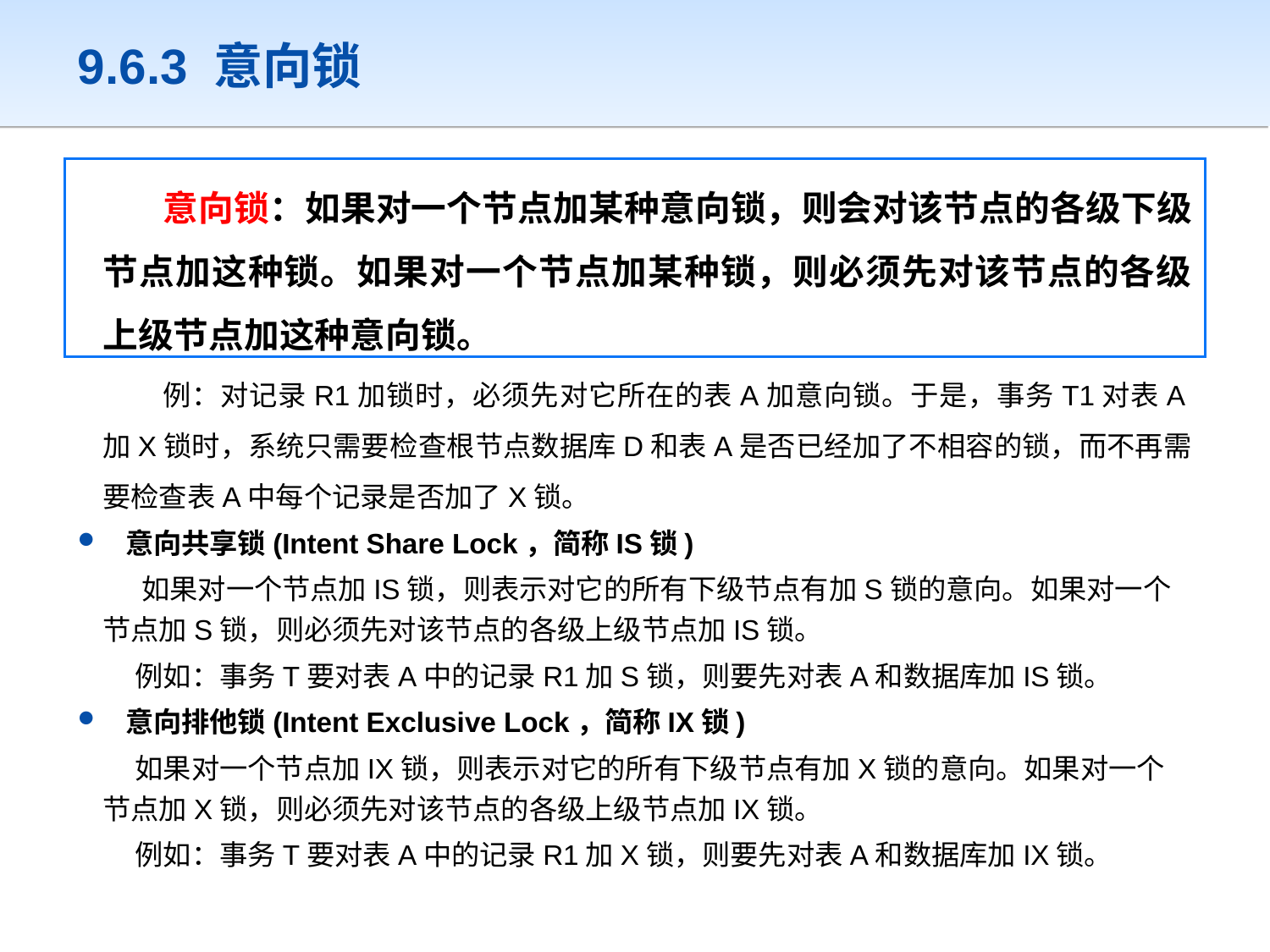

# 9.6.3 意向锁
意向锁：如果对一个节点加某种意向锁，则会对该节点的各级下级节点加这种锁。如果对一个节点加某种锁，则必须先对该节点的各级上级节点加这种意向锁。
例：对记录R1加锁时，必须先对它所在的表A加意向锁。于是，事务T1对表A加X锁时，系统只需要检查根节点数据库D和表A是否已经加了不相容的锁，而不再需要检查表A中每个记录是否加了X锁。
意向共享锁(Intent Share Lock，简称IS锁)
         如果对一个节点加IS锁，则表示对它的所有下级节点有加S锁的意向。如果对一个节点加S锁，则必须先对该节点的各级上级节点加IS锁。
        例如：事务T要对表A中的记录R1加S锁，则要先对表A和数据库加IS锁。
意向排他锁(Intent Exclusive Lock，简称IX锁)
        如果对一个节点加IX锁，则表示对它的所有下级节点有加X锁的意向。如果对一个节点加X锁，则必须先对该节点的各级上级节点加IX锁。
        例如：事务T要对表A中的记录R1加X锁，则要先对表A和数据库加IX锁。